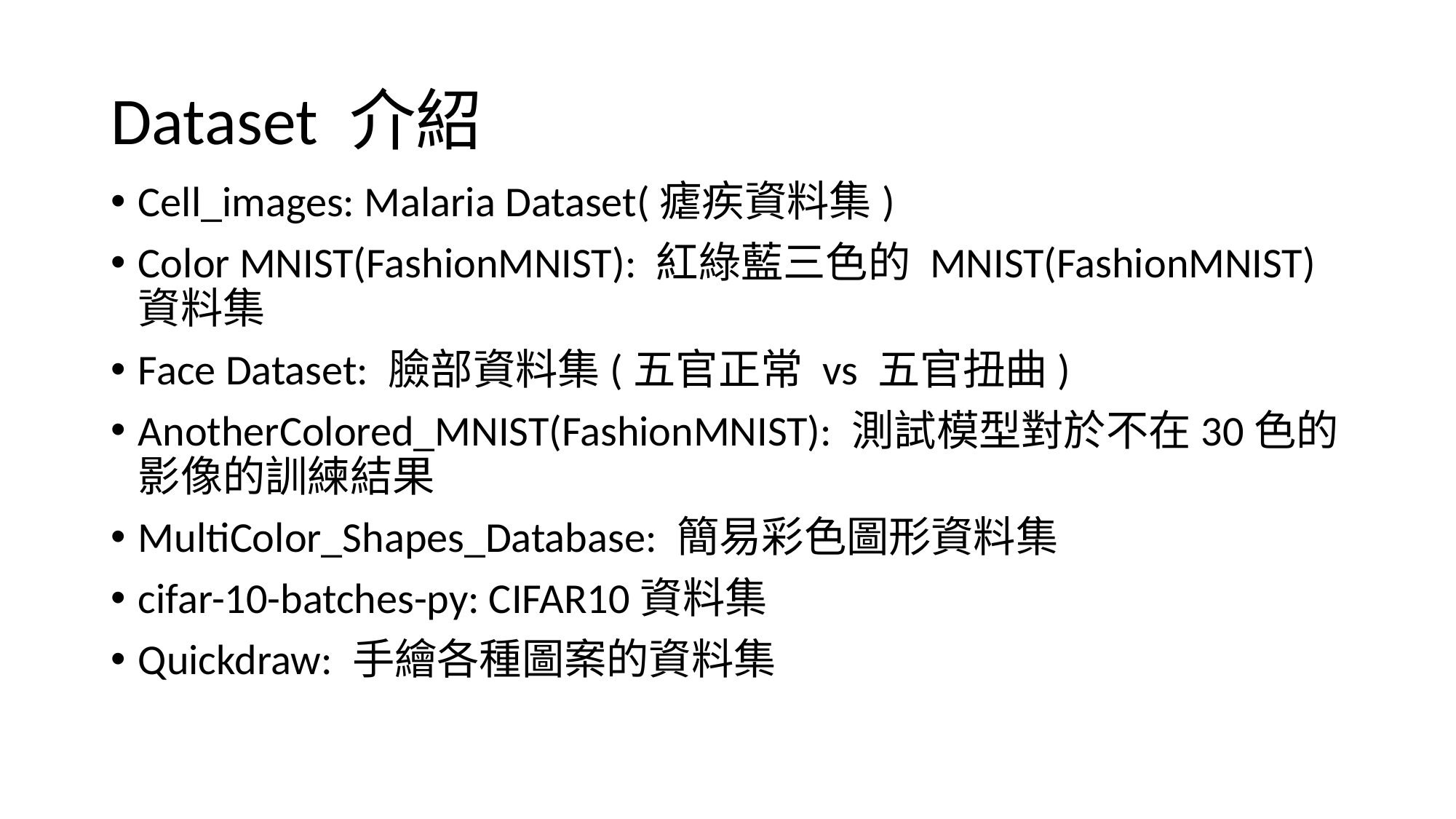

# Dataset 介紹
Cell_images: Malaria Dataset(瘧疾資料集)
Color MNIST(FashionMNIST): 紅綠藍三色的 MNIST(FashionMNIST) 資料集
Face Dataset: 臉部資料集(五官正常 vs 五官扭曲)
AnotherColored_MNIST(FashionMNIST): 測試模型對於不在30色的影像的訓練結果
MultiColor_Shapes_Database: 簡易彩色圖形資料集
cifar-10-batches-py: CIFAR10資料集
Quickdraw: 手繪各種圖案的資料集